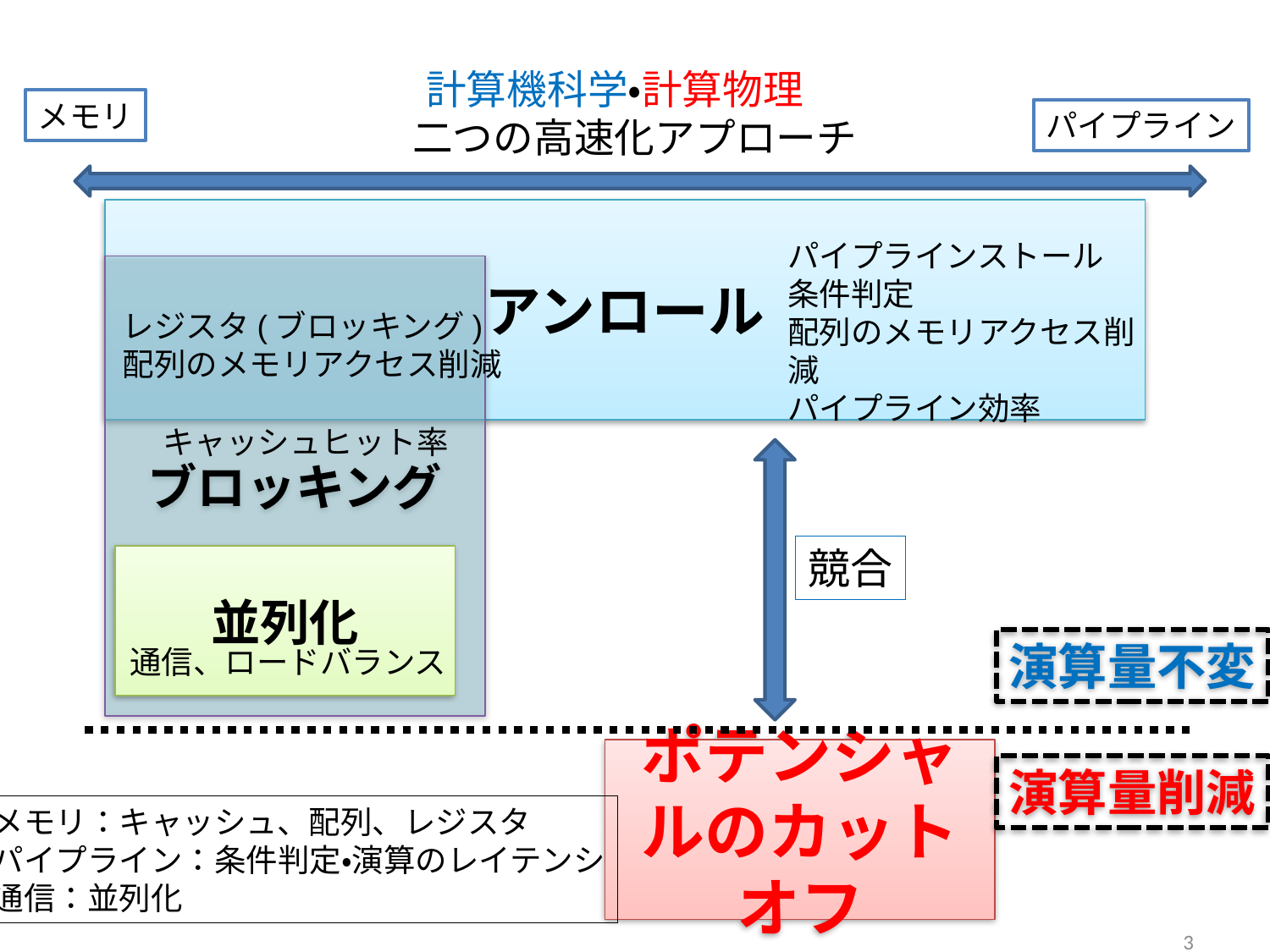

# 計算機科学・計算物理　 二つの高速化アプローチ
メモリ
パイプライン

アンロール
パイプラインストール
条件判定
配列のメモリアクセス削減
パイプライン効率
ブロッキング
レジスタ(ブロッキング)
配列のメモリアクセス削減
キャッシュヒット率

競合
並列化
演算量不変
通信、ロードバランス
ポテンシャルのカットオフ
演算量削減
メモリ：キャッシュ、配列、レジスタ
パイプライン：条件判定・演算のレイテンシ
通信：並列化
3